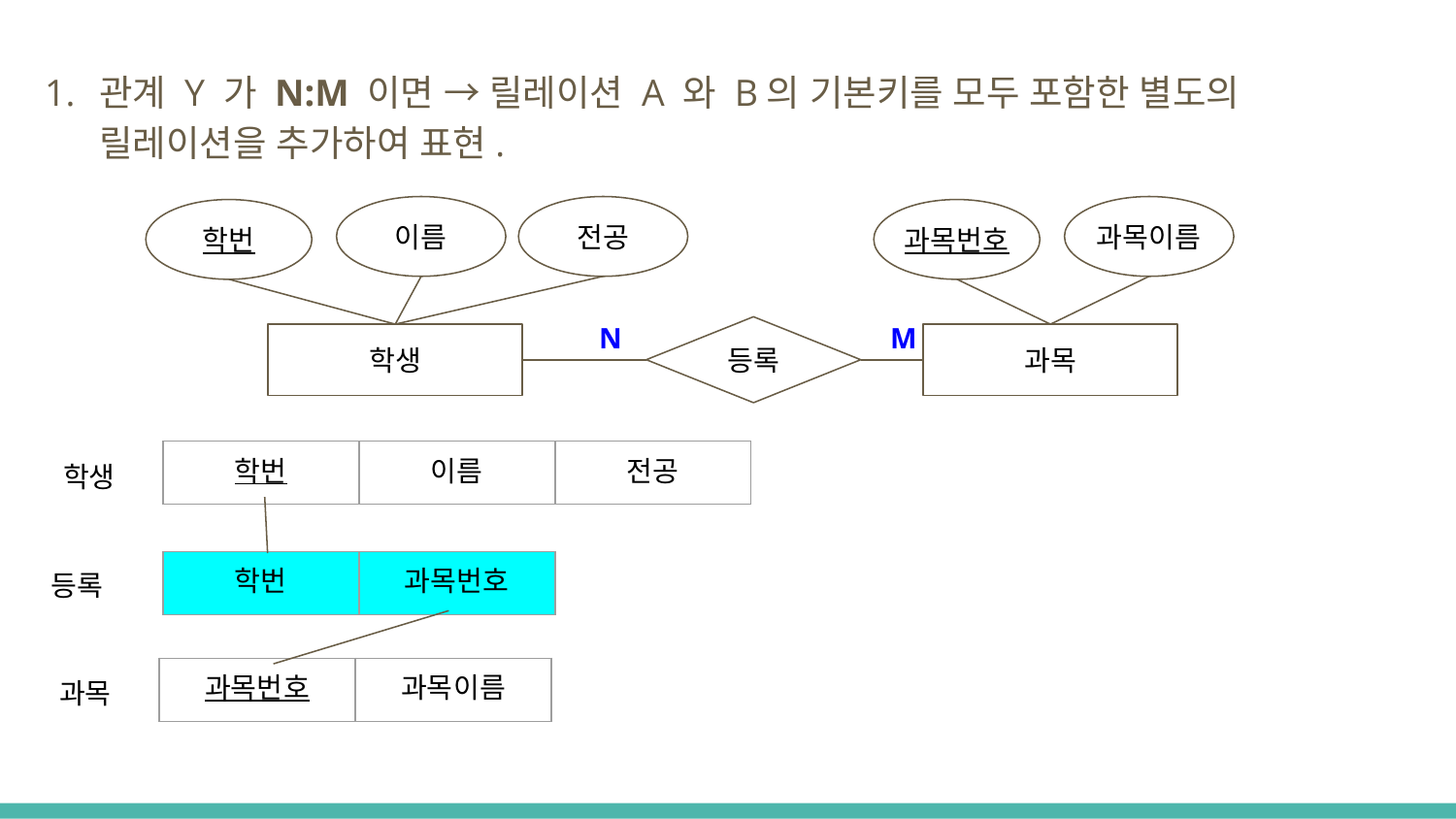

관계 Y 가 N:M 이면 → 릴레이션 A 와 B의 기본키를 모두 포함한 별도의 릴레이션을 추가하여 표현.
이름
전공
과목이름
학번
과목번호
N
M
등록
학생
과목
| 학번 | 이름 | 전공 |
| --- | --- | --- |
학생
| 학번 | 과목번호 |
| --- | --- |
등록
| 과목번호 | 과목이름 |
| --- | --- |
과목